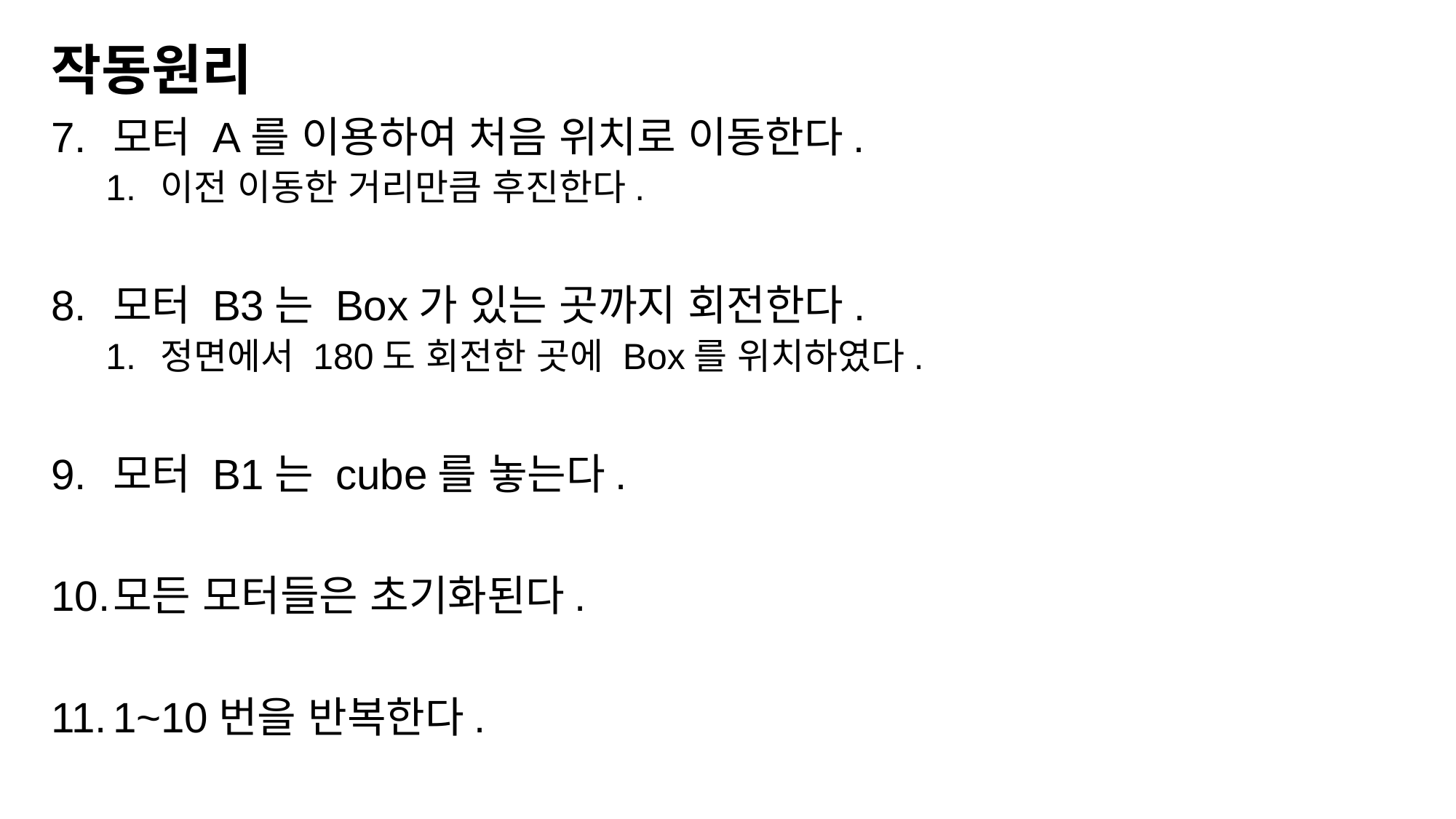

# 작동원리
모터 A를 이용하여 처음 위치로 이동한다.
이전 이동한 거리만큼 후진한다.

모터 B3는 Box가 있는 곳까지 회전한다.
정면에서 180도 회전한 곳에 Box를 위치하였다.

모터 B1는 cube를 놓는다.

모든 모터들은 초기화된다.

1~10번을 반복한다.